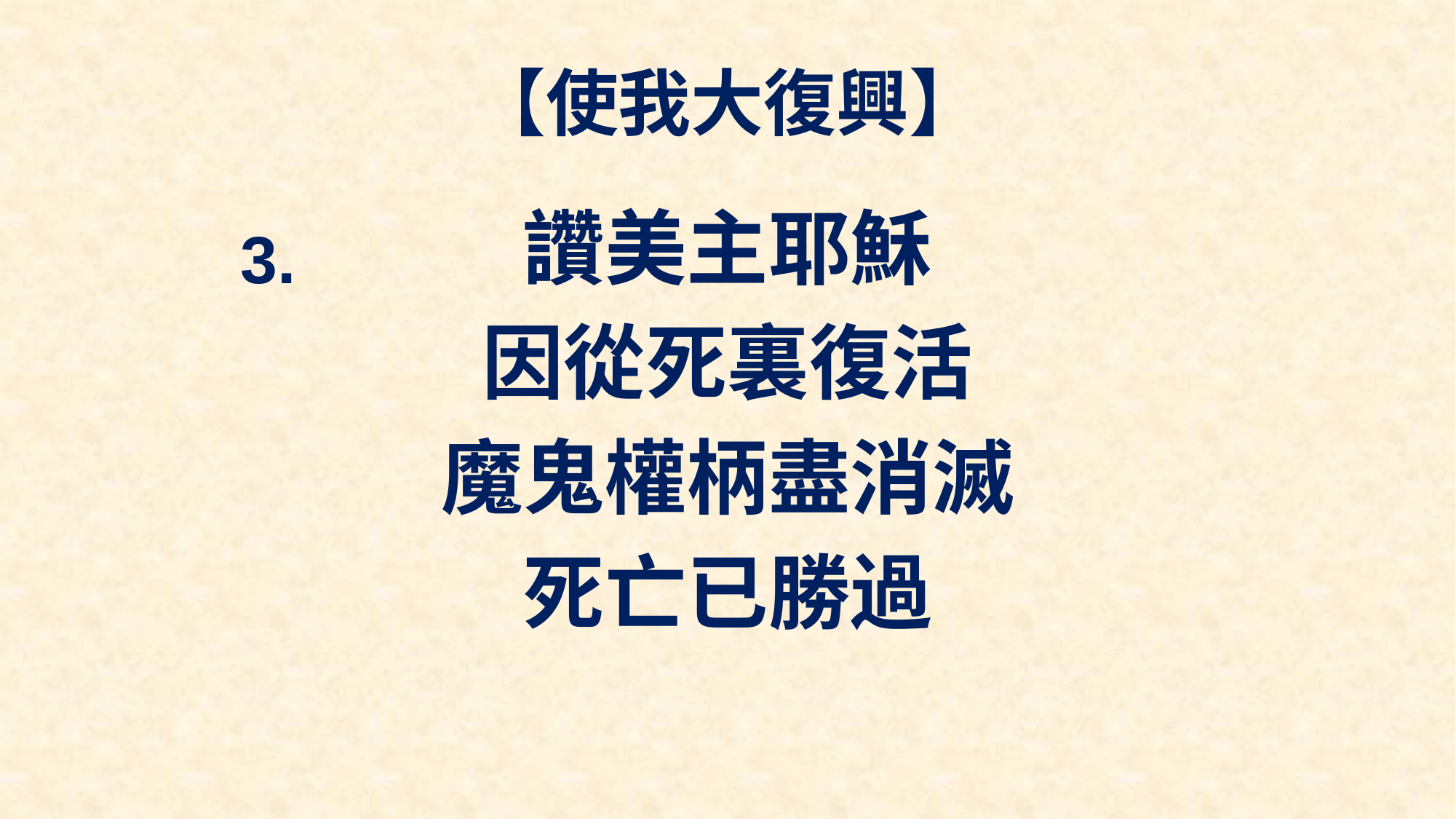

# 【使我大復興】
讚美主耶穌
因從死裏復活
魔鬼權柄盡消滅
死亡已勝過
3.